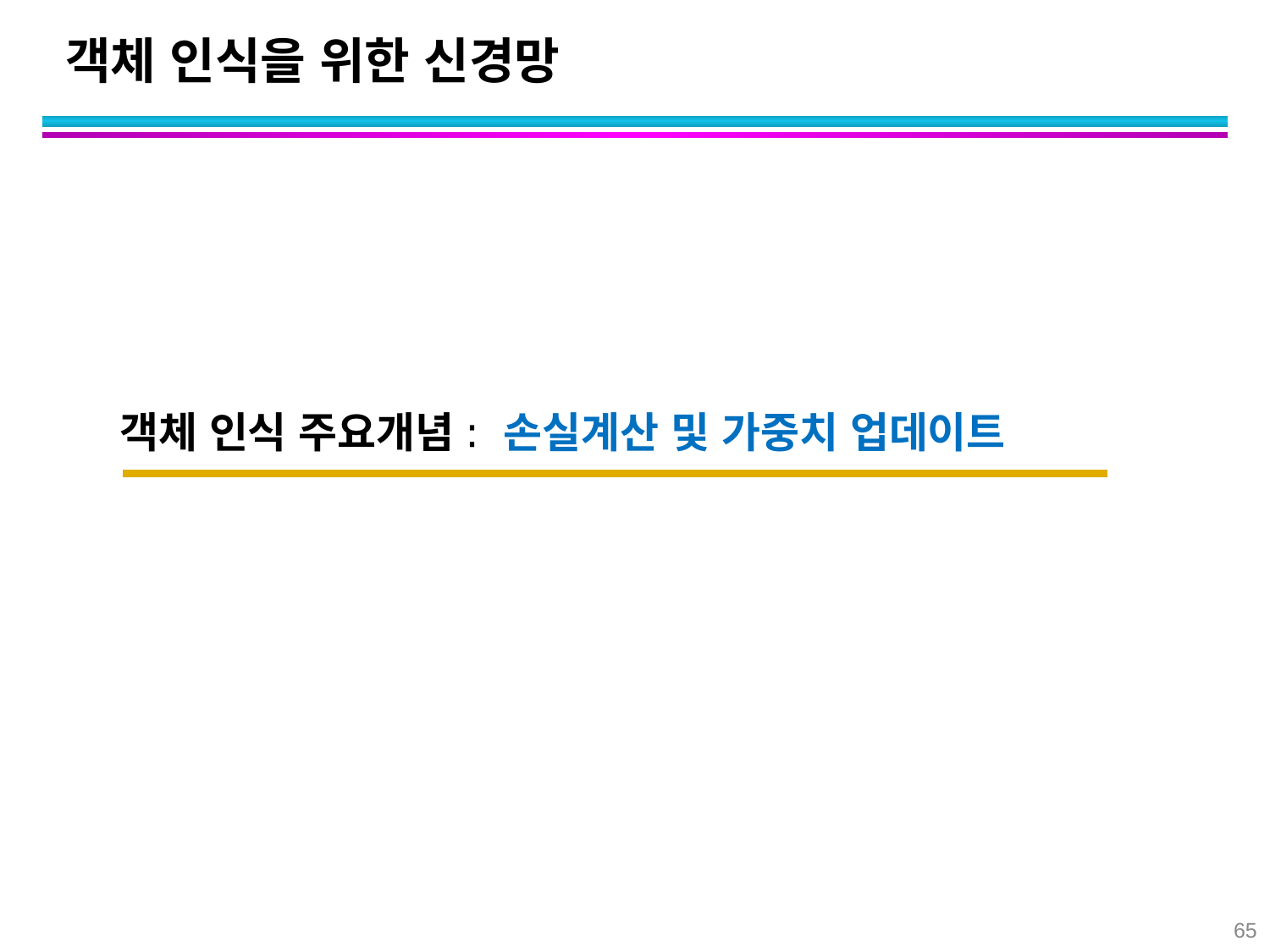

객체 인식을 위한 신경망
# 객체 인식 주요개념: 손실계산 및 가중치 업데이트
65